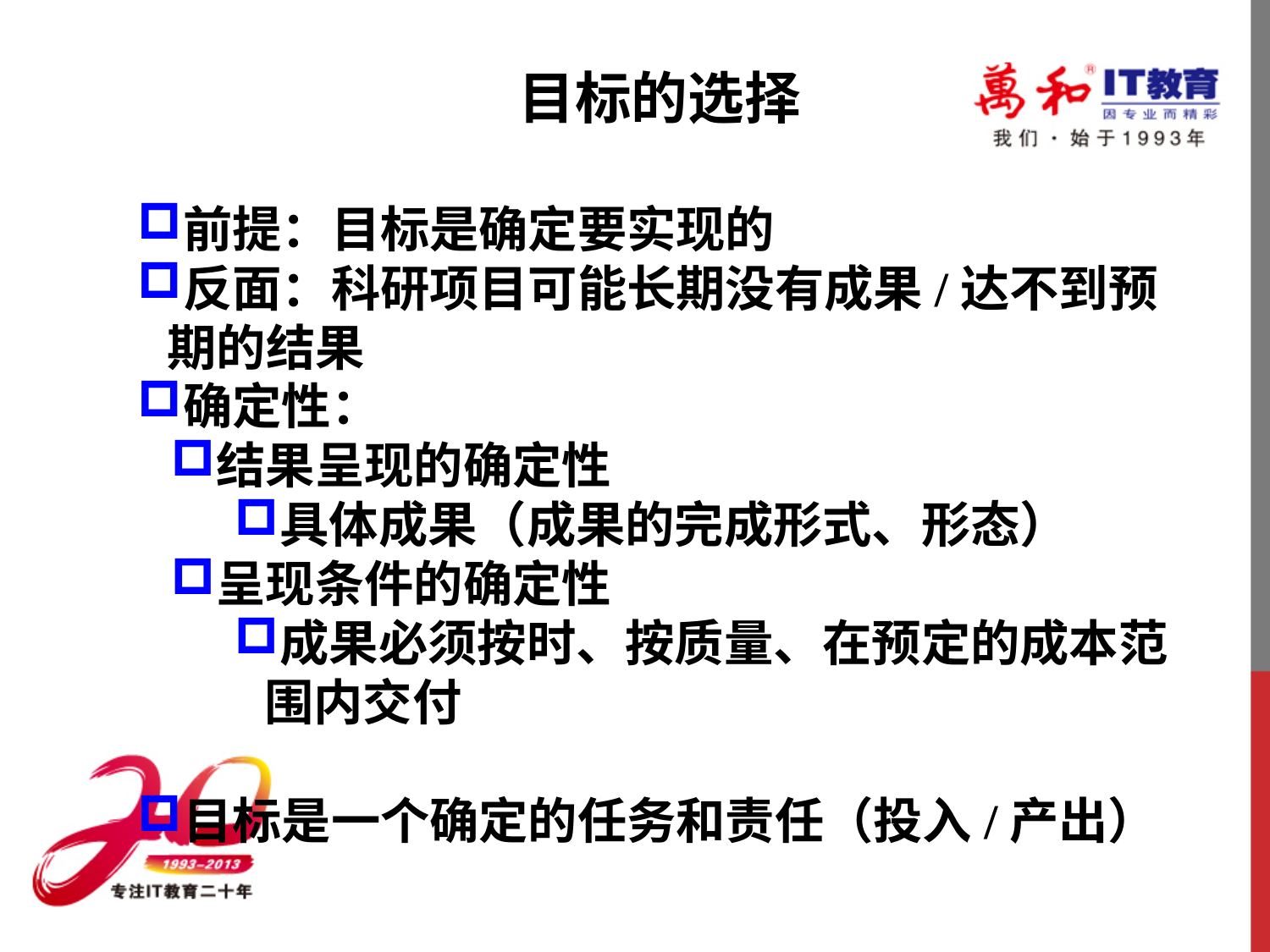

目标的选择

前提：目标是确定要实现的
反面：科研项目可能长期没有成果/达不到预期的结果
确定性：
结果呈现的确定性
具体成果（成果的完成形式、形态）
呈现条件的确定性
成果必须按时、按质量、在预定的成本范围内交付

目标是一个确定的任务和责任（投入/产出）